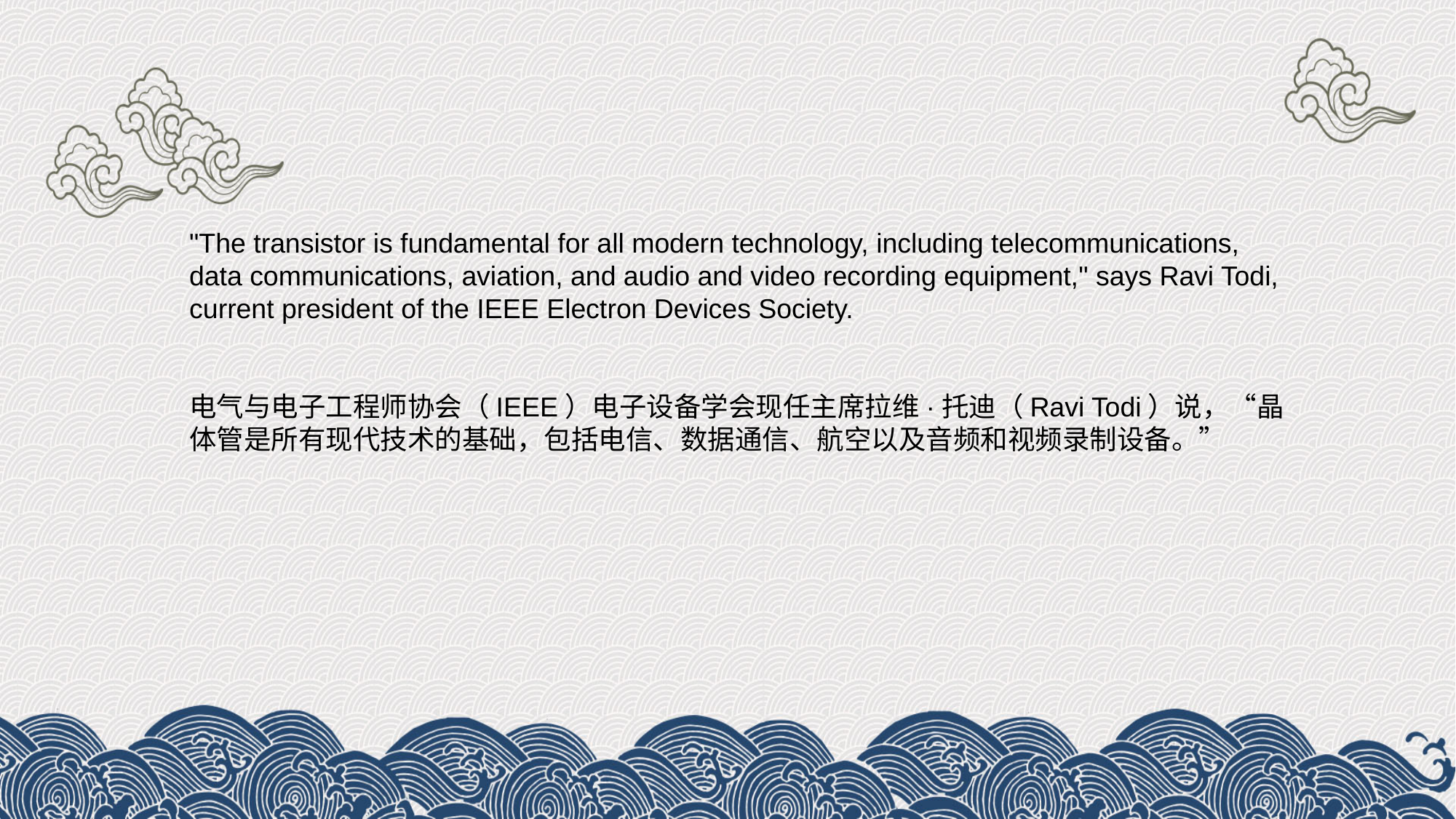

"The transistor is fundamental for all modern technology, including telecommunications, data communications, aviation, and audio and video recording equipment," says Ravi Todi, current president of the IEEE Electron Devices Society.

电气与电子工程师协会（IEEE）电子设备学会现任主席拉维·托迪（Ravi Todi）说，“晶体管是所有现代技术的基础，包括电信、数据通信、航空以及音频和视频录制设备。”